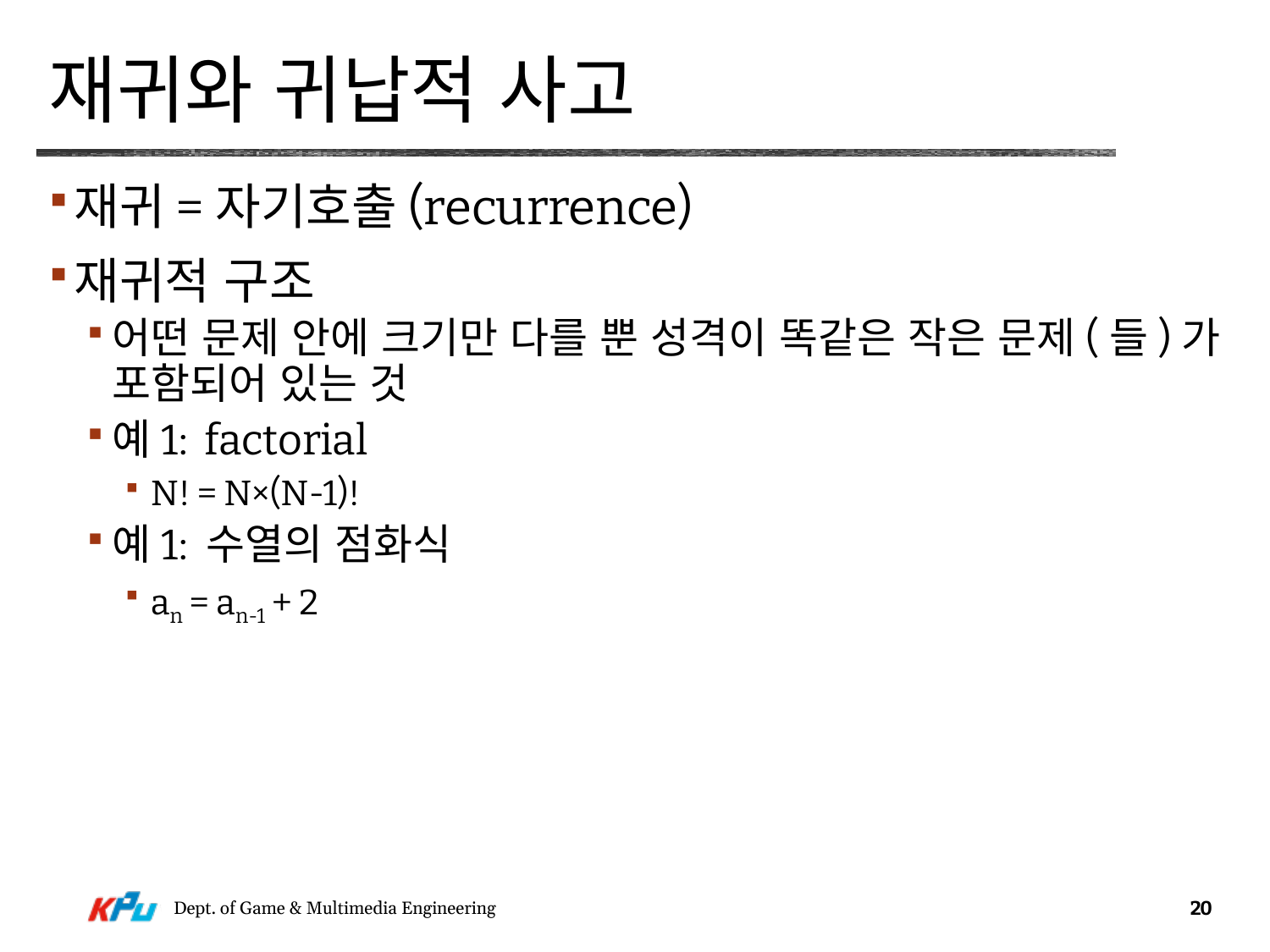

# 재귀와 귀납적 사고
재귀=자기호출(recurrence)
재귀적 구조
어떤 문제 안에 크기만 다를 뿐 성격이 똑같은 작은 문제(들)가 포함되어 있는 것
예1:  factorial
N! = N×(N-1)!
예1: 수열의 점화식
an = an-1 + 2
Dept. of Game & Multimedia Engineering
20